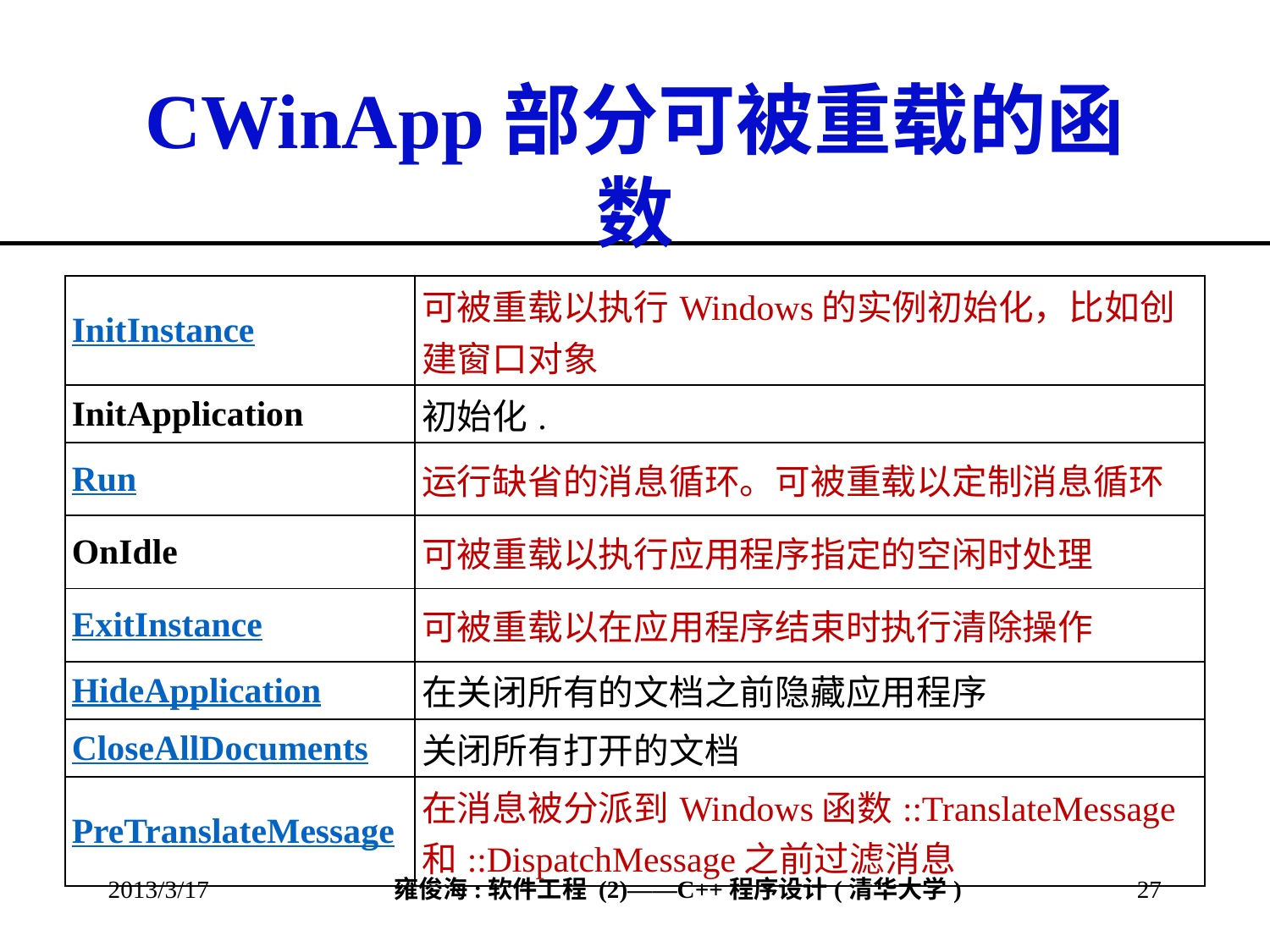

# CWinApp部分可被重载的函数
| InitInstance | 可被重载以执行Windows的实例初始化，比如创建窗口对象 |
| --- | --- |
| InitApplication | 初始化. |
| Run | 运行缺省的消息循环。可被重载以定制消息循环 |
| OnIdle | 可被重载以执行应用程序指定的空闲时处理 |
| ExitInstance | 可被重载以在应用程序结束时执行清除操作 |
| HideApplication | 在关闭所有的文档之前隐藏应用程序 |
| CloseAllDocuments | 关闭所有打开的文档 |
| PreTranslateMessage | 在消息被分派到Windows函数::TranslateMessage和::DispatchMessage之前过滤消息 |
2013/3/17
27